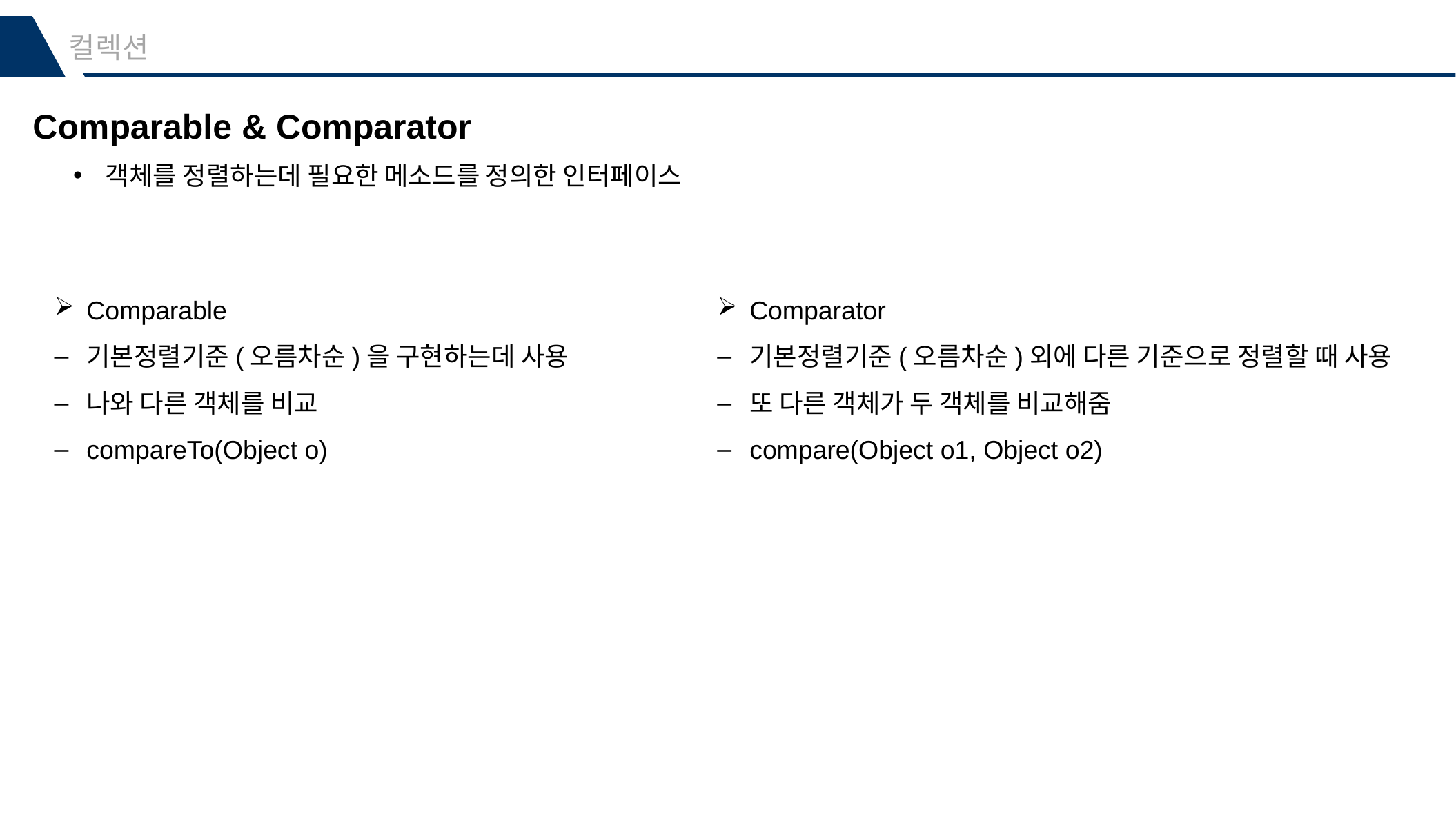

컬렉션

Comparable & Comparator
객체를 정렬하는데 필요한 메소드를 정의한 인터페이스
Comparable
기본정렬기준(오름차순)을 구현하는데 사용
나와 다른 객체를 비교
compareTo(Object o)
Comparator
기본정렬기준(오름차순)외에 다른 기준으로 정렬할 때 사용
또 다른 객체가 두 객체를 비교해줌
compare(Object o1, Object o2)